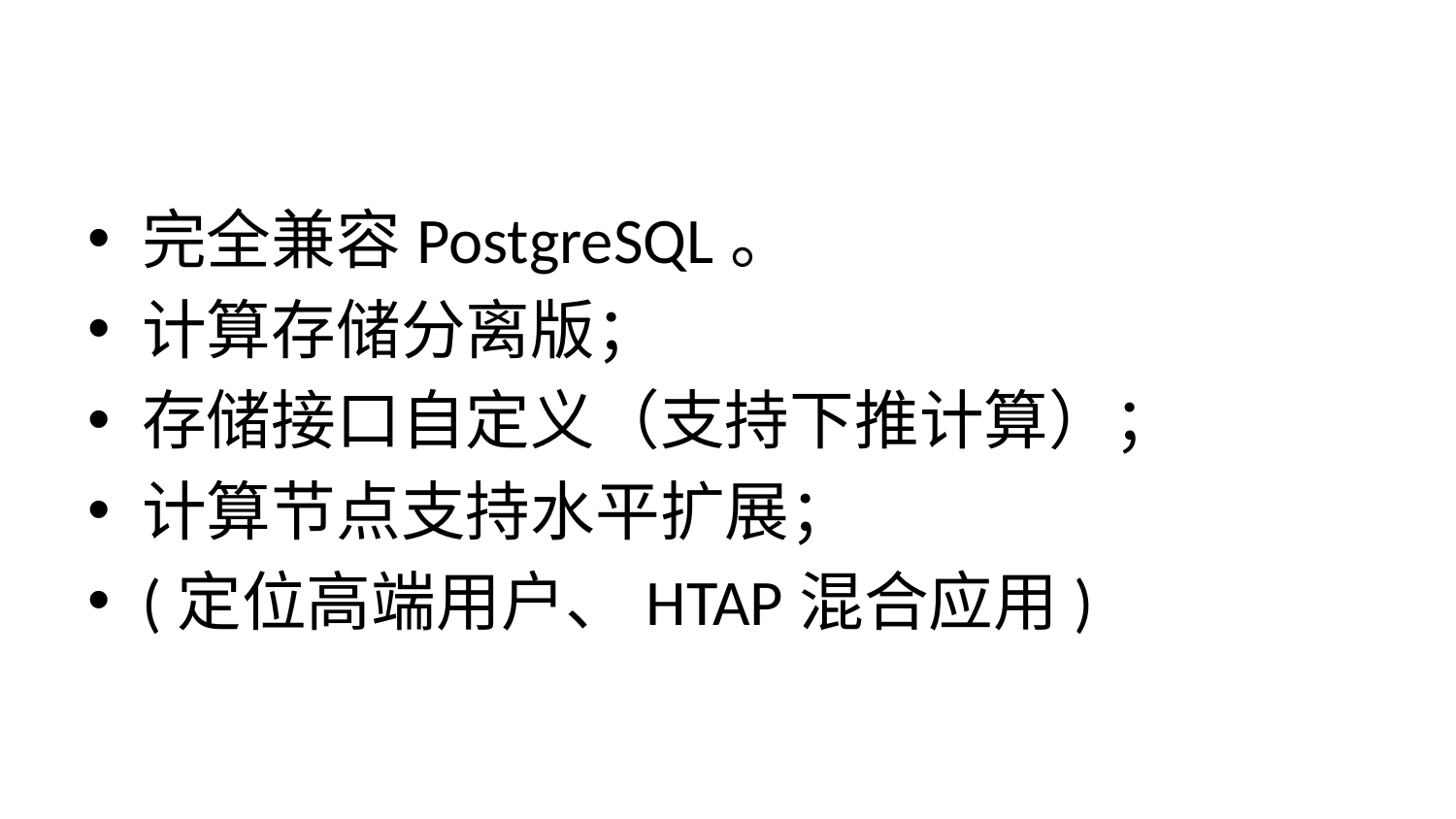

#
完全兼容PostgreSQL。
计算存储分离版；
存储接口自定义（支持下推计算）；
计算节点支持水平扩展；
(定位高端用户、HTAP混合应用)